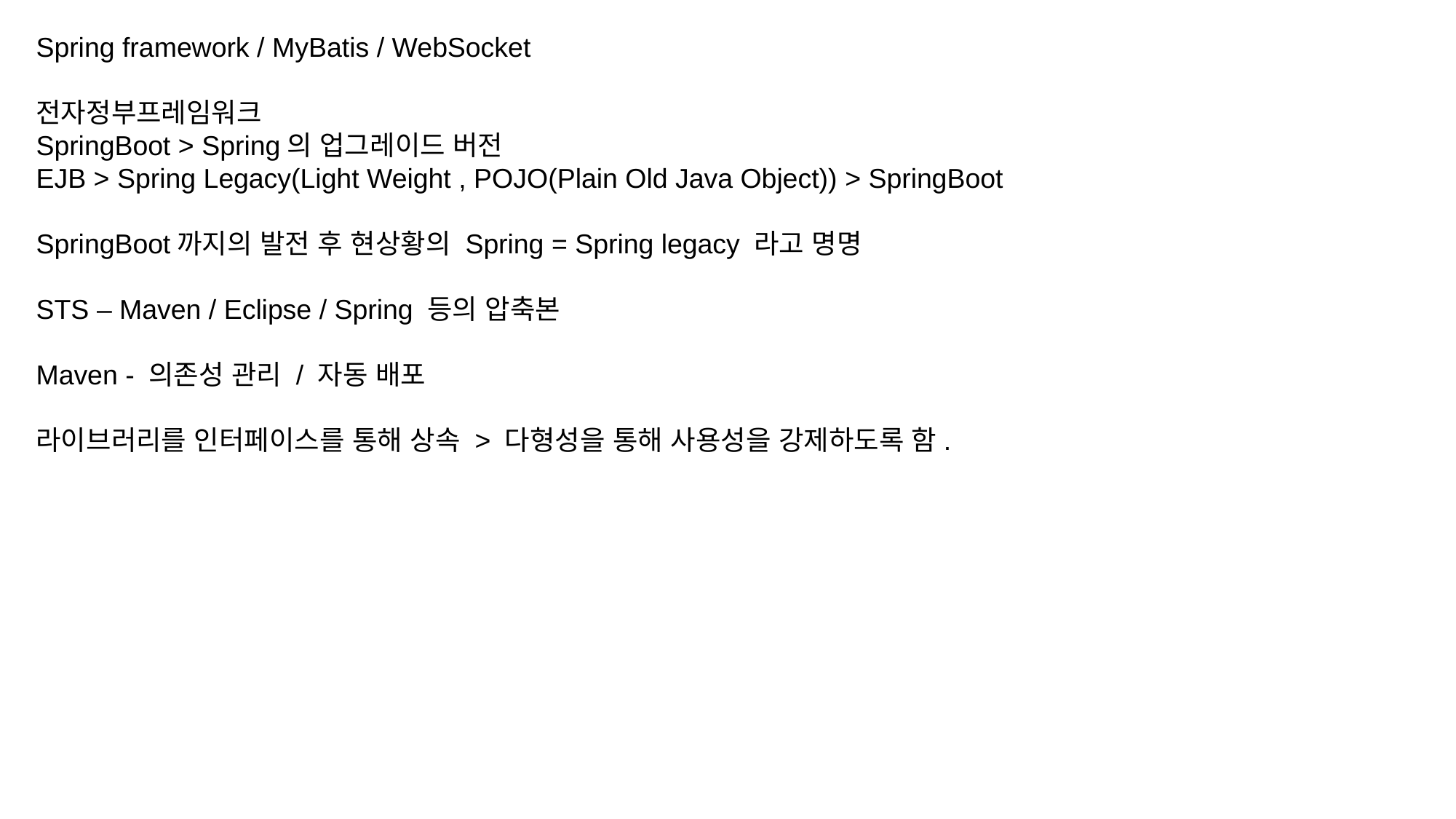

Spring framework / MyBatis / WebSocket

전자정부프레임워크
SpringBoot > Spring의 업그레이드 버전
EJB > Spring Legacy(Light Weight , POJO(Plain Old Java Object)) > SpringBoot

SpringBoot까지의 발전 후 현상황의 Spring = Spring legacy 라고 명명

STS – Maven / Eclipse / Spring 등의 압축본

Maven - 의존성 관리 / 자동 배포

라이브러리를 인터페이스를 통해 상속 > 다형성을 통해 사용성을 강제하도록 함.